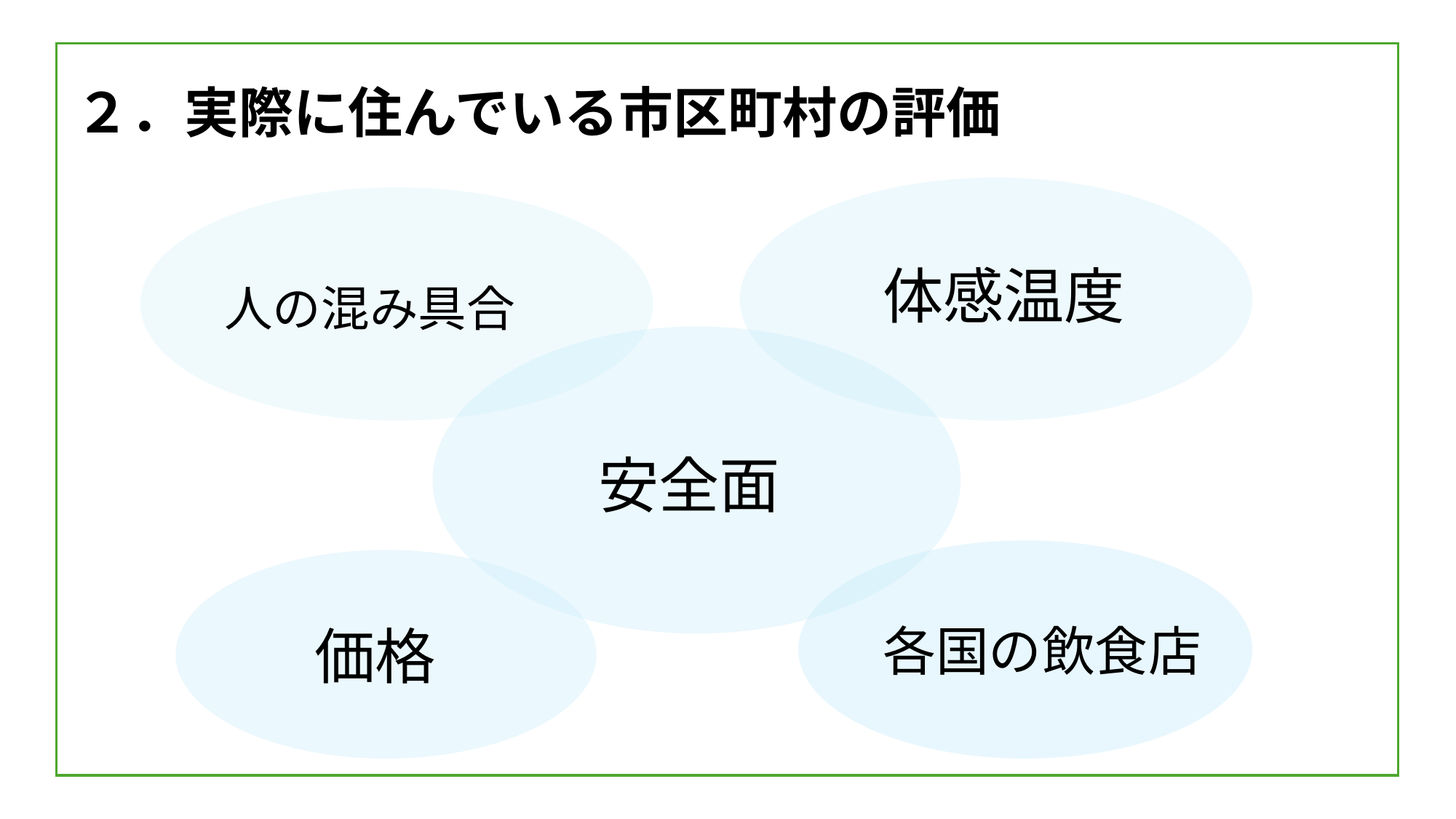

# ２．実際に住んでいる市区町村の評価

体感温度
人の混み具合

安全面

価格
各国の飲食店